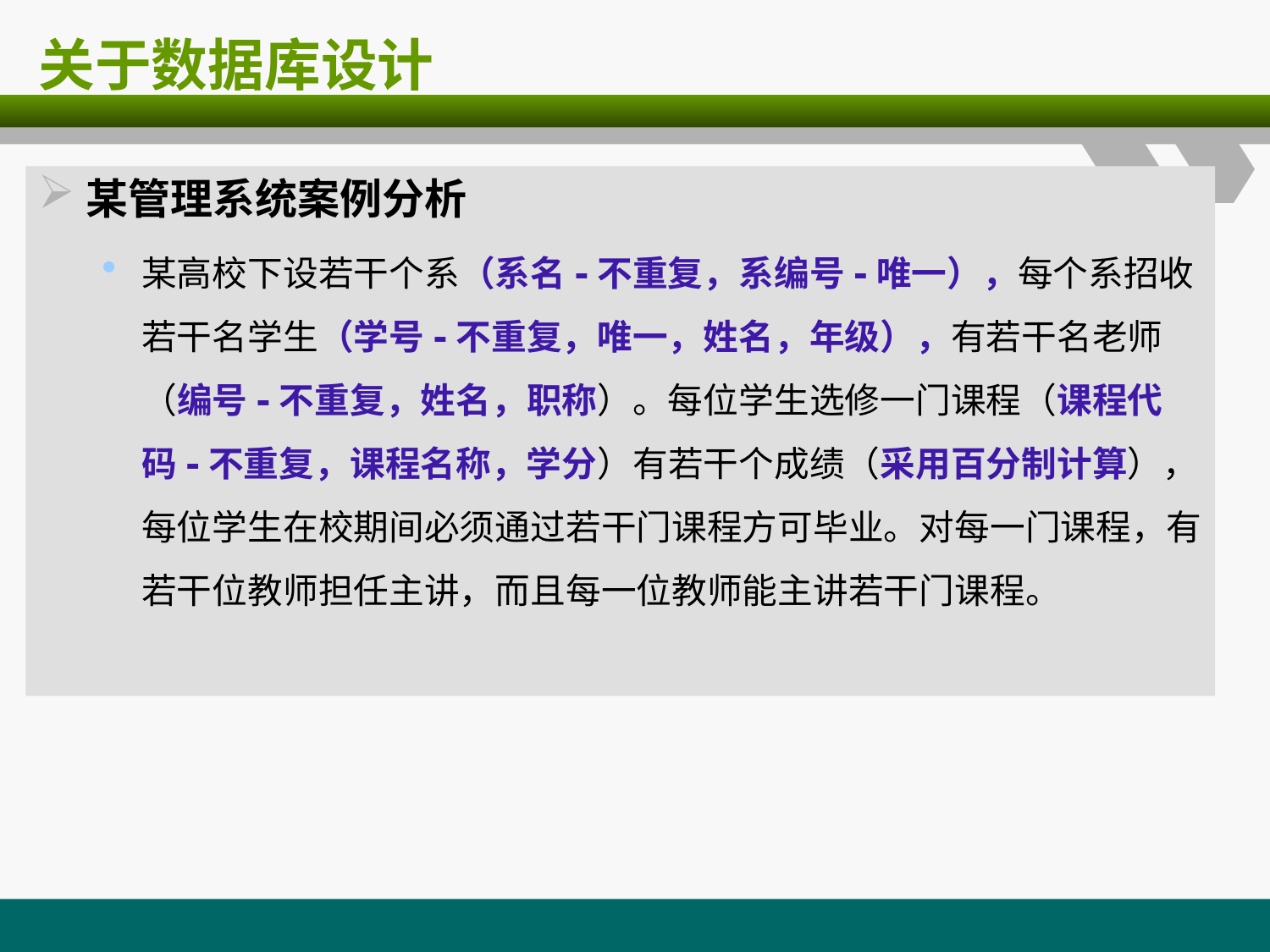

# 关于数据库设计
某管理系统案例分析
某高校下设若干个系（系名-不重复，系编号-唯一），每个系招收若干名学生（学号-不重复，唯一，姓名，年级），有若干名老师（编号-不重复，姓名，职称）。每位学生选修一门课程（课程代码-不重复，课程名称，学分）有若干个成绩（采用百分制计算），每位学生在校期间必须通过若干门课程方可毕业。对每一门课程，有若干位教师担任主讲，而且每一位教师能主讲若干门课程。